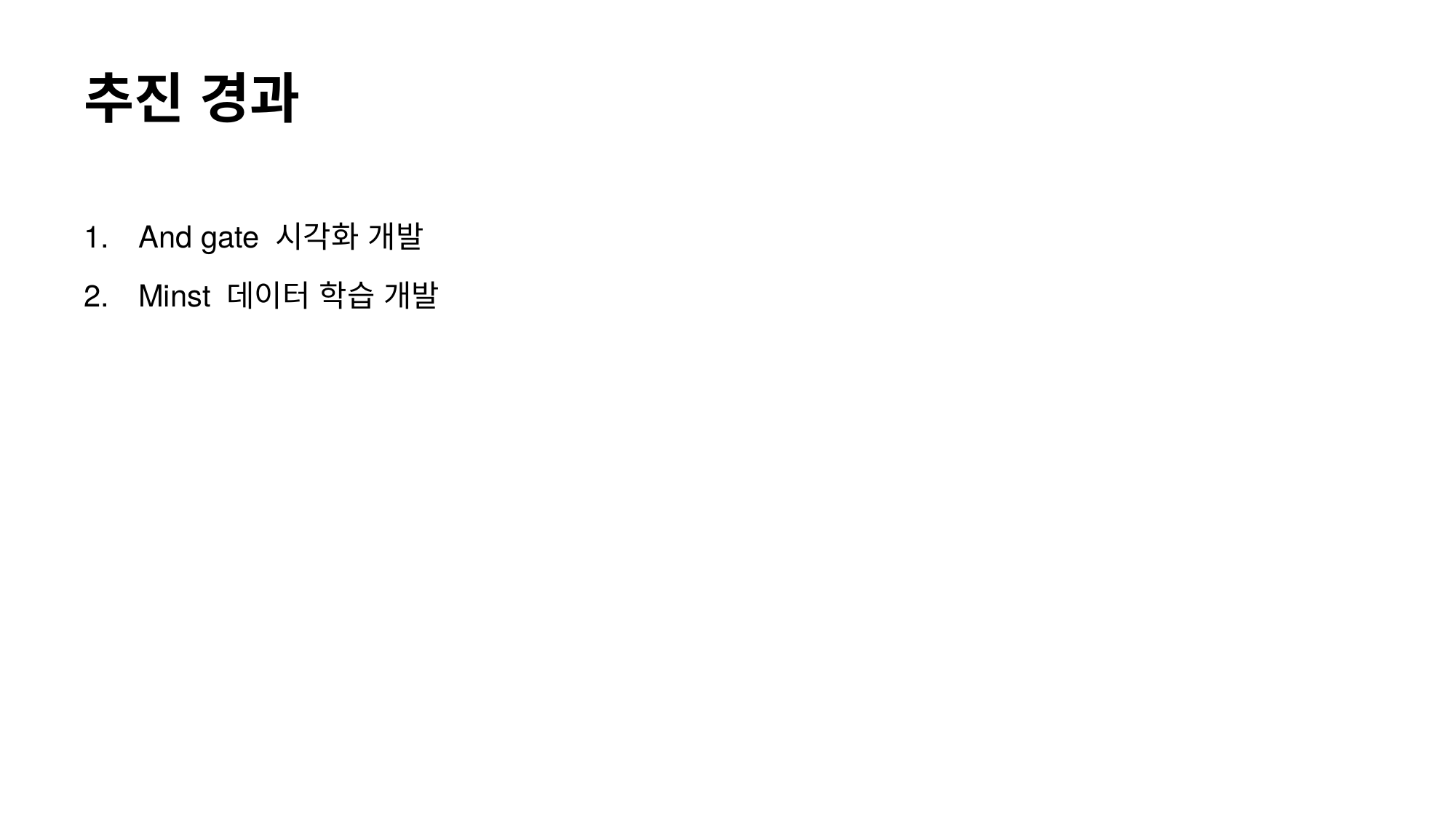

# 추진 경과
And gate 시각화 개발
Minst 데이터 학습 개발